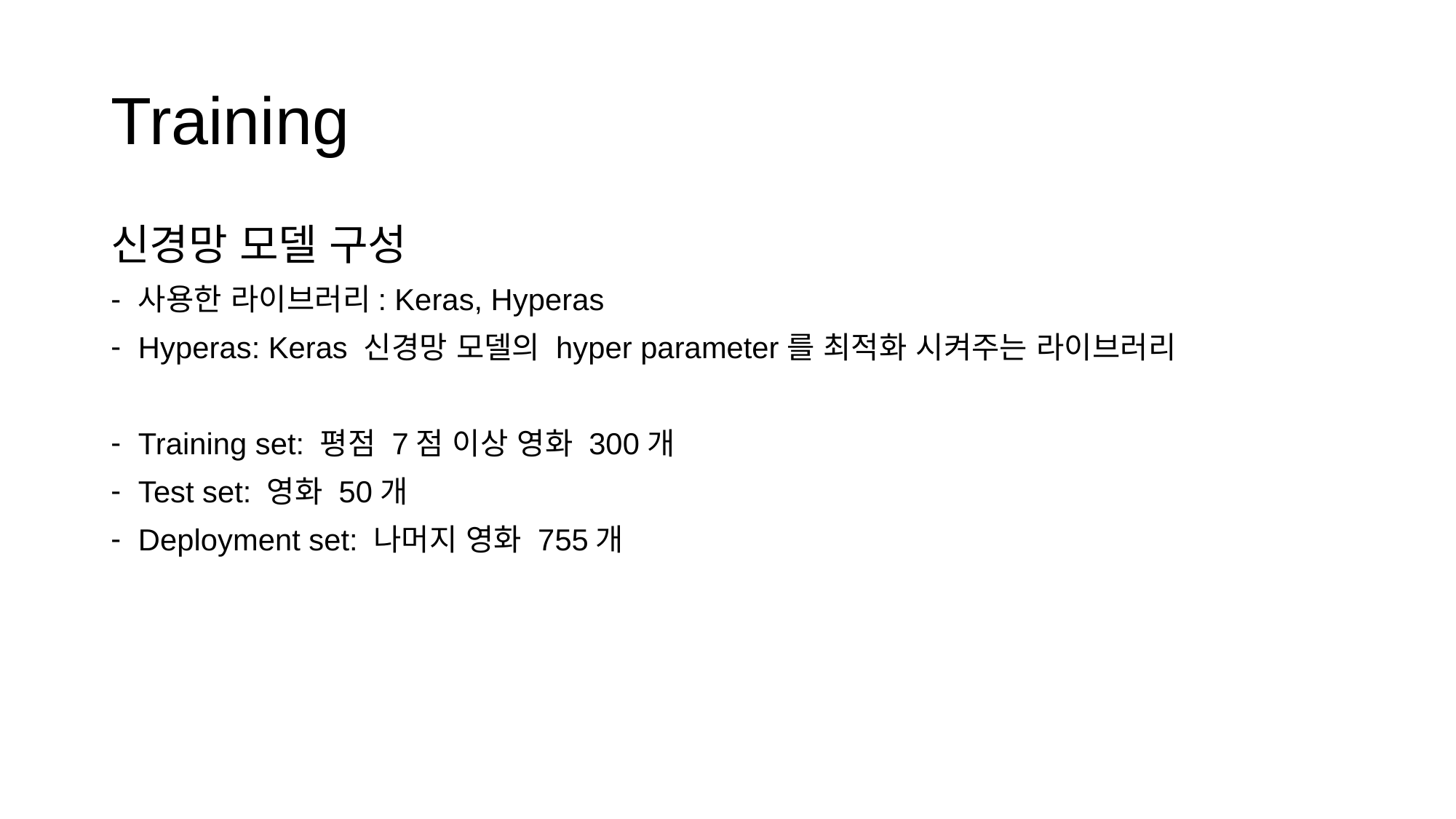

# Training
신경망 모델 구성
사용한 라이브러리: Keras, Hyperas
Hyperas: Keras 신경망 모델의 hyper parameter를 최적화 시켜주는 라이브러리

Training set: 평점 7점 이상 영화 300개
Test set: 영화 50개
Deployment set: 나머지 영화 755개